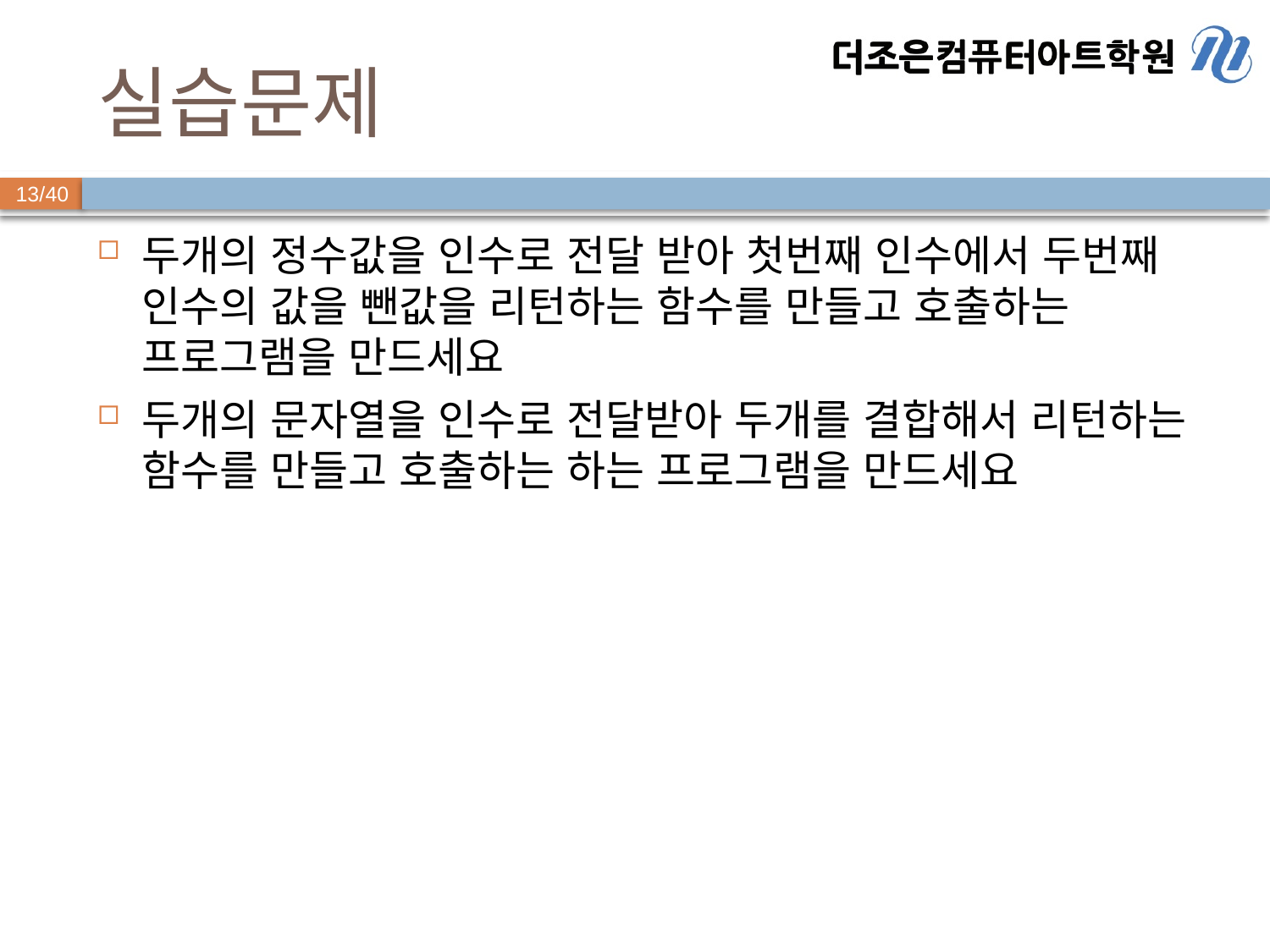

# 실습문제
두개의 정수값을 인수로 전달 받아 첫번째 인수에서 두번째 인수의 값을 뺀값을 리턴하는 함수를 만들고 호출하는  프로그램을 만드세요
두개의 문자열을 인수로 전달받아 두개를 결합해서 리턴하는 함수를 만들고 호출하는 하는 프로그램을 만드세요